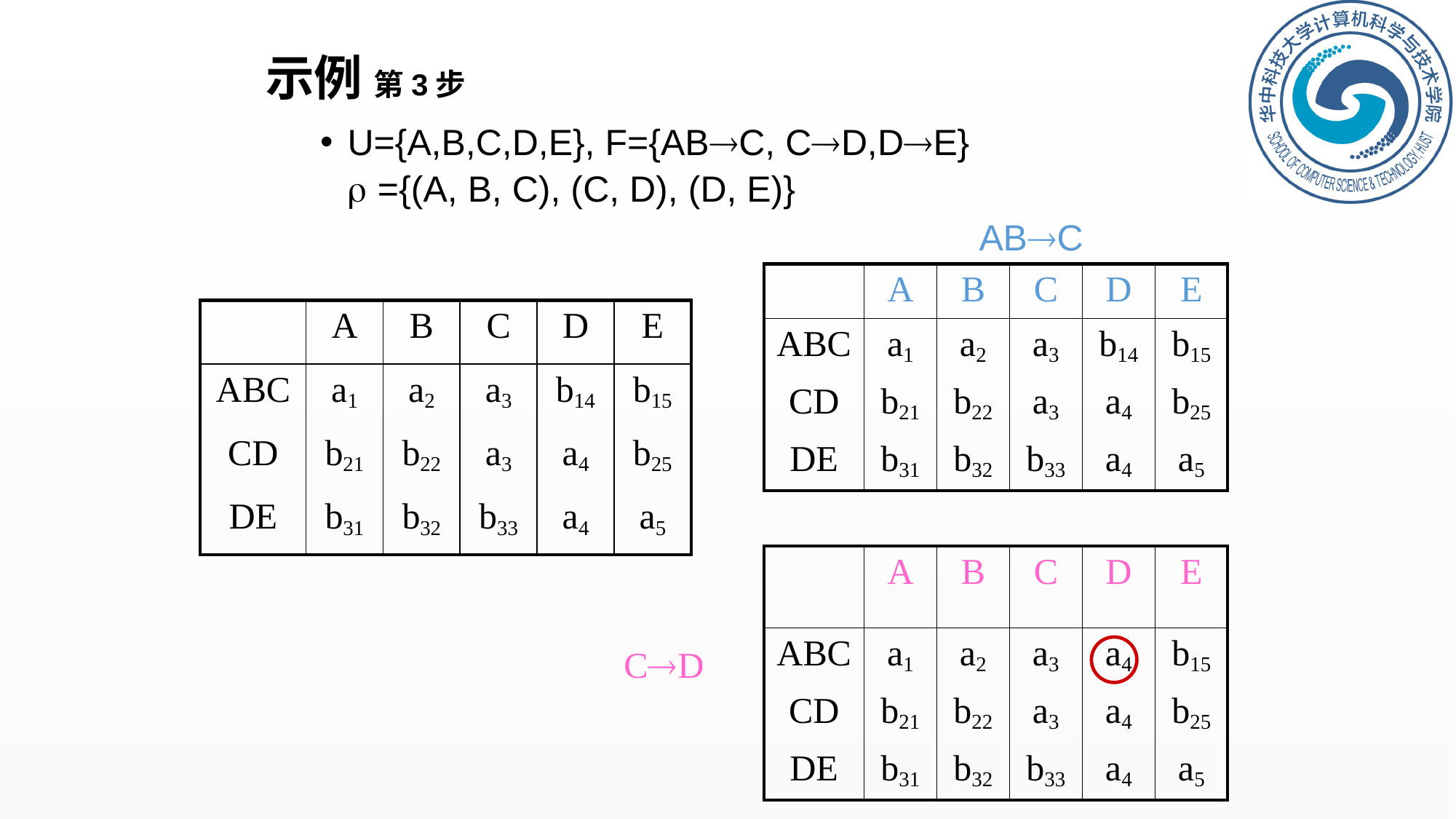

# 示例 第3步
U={A,B,C,D,E}, F={AB→C, C→D,D→E}
	ρ ={(A, B, C), (C, D), (D, E)}
AB→C
|  | A | B | C | D | E |
| --- | --- | --- | --- | --- | --- |
| ABC | a1 | a2 | a3 | b14 | b15 |
| CD | b21 | b22 | a3 | a4 | b25 |
| DE | b31 | b32 | b33 | a4 | a5 |
|  | A | B | C | D | E |
| --- | --- | --- | --- | --- | --- |
| ABC | a1 | a2 | a3 | b14 | b15 |
| CD | b21 | b22 | a3 | a4 | b25 |
| DE | b31 | b32 | b33 | a4 | a5 |
|  | A | B | C | D | E |
| --- | --- | --- | --- | --- | --- |
| ABC | a1 | a2 | a3 | a4 | b15 |
| CD | b21 | b22 | a3 | a4 | b25 |
| DE | b31 | b32 | b33 | a4 | a5 |
C→D